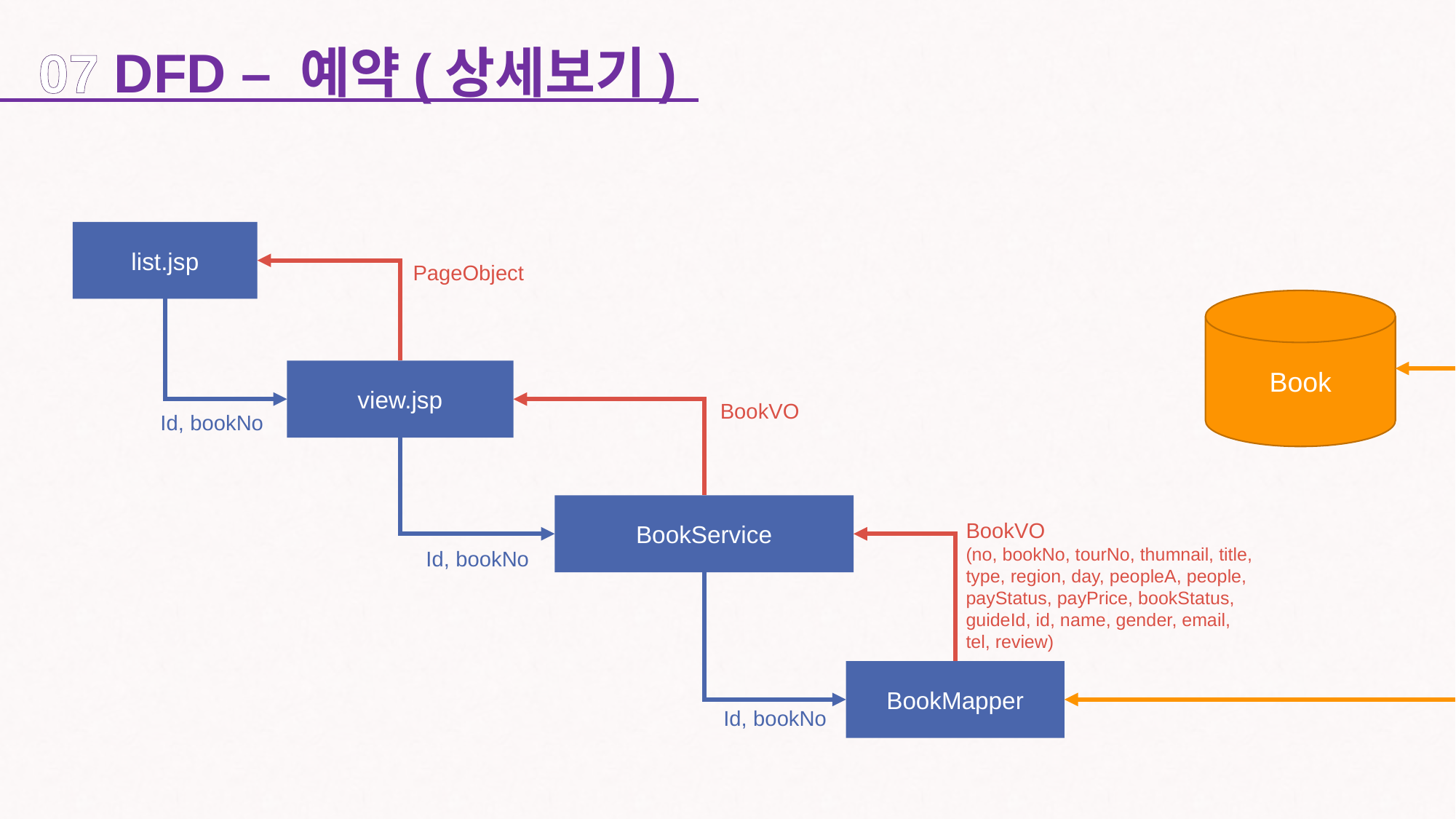

07 DFD – 예약(상세보기)
list.jsp
PageObject
Book
view.jsp
BookVO

Id, bookNo
BookService
BookVO
(no, bookNo, tourNo, thumnail, title, type, region, day, peopleA, people, payStatus, payPrice, bookStatus, guideId, id, name, gender, email, tel, review)
BookMapper
Id, bookNo
Id, bookNo